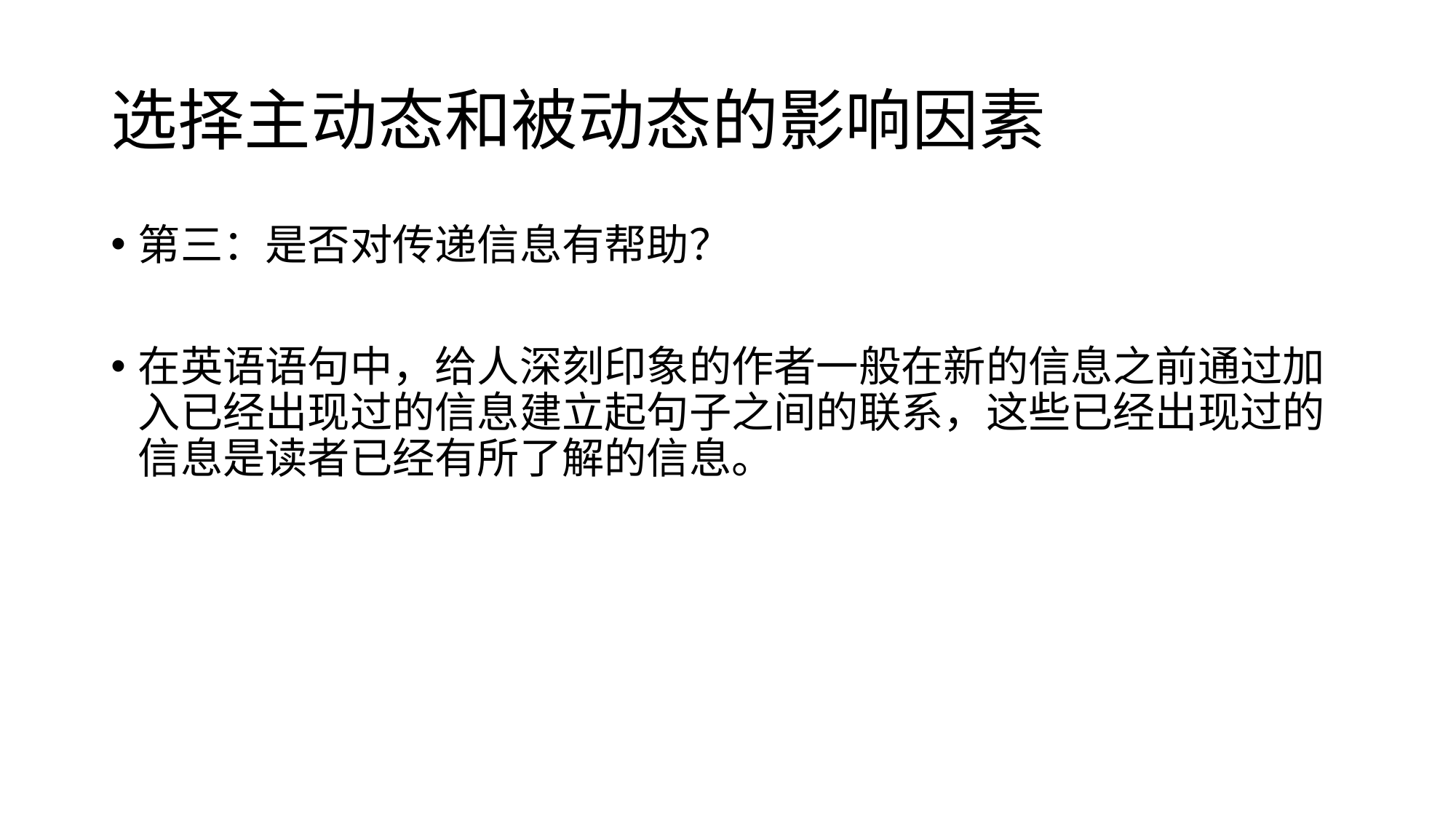

# 选择主动态和被动态的影响因素
第三：是否对传递信息有帮助？

在英语语句中，给人深刻印象的作者一般在新的信息之前通过加入已经出现过的信息建立起句子之间的联系，这些已经出现过的信息是读者已经有所了解的信息。